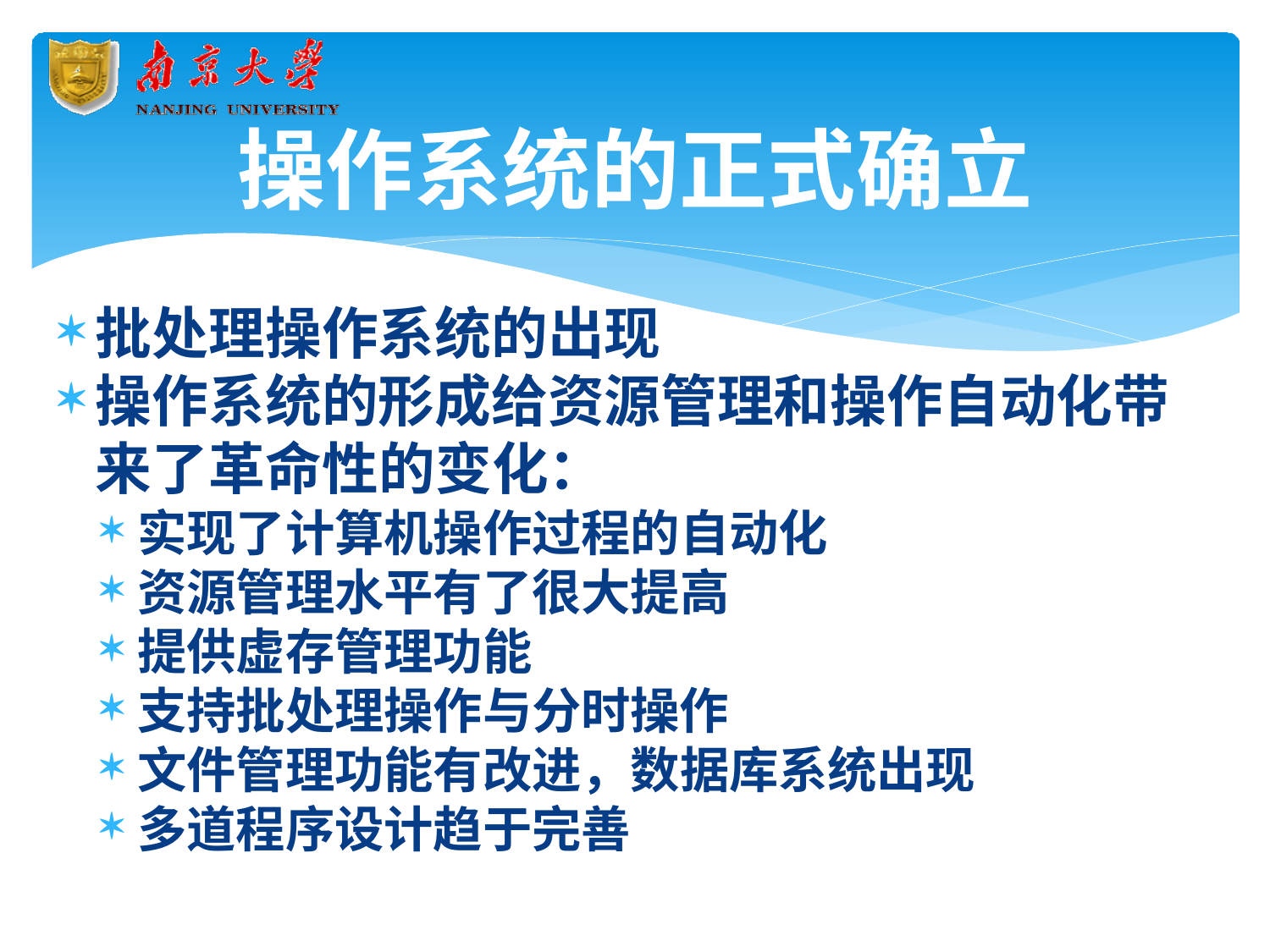

# 操作系统的正式确立
批处理操作系统的出现
操作系统的形成给资源管理和操作自动化带 来了革命性的变化：
实现了计算机操作过程的自动化
资源管理水平有了很大提高
提供虚存管理功能
支持批处理操作与分时操作
文件管理功能有改进，数据库系统出现
多道程序设计趋于完善